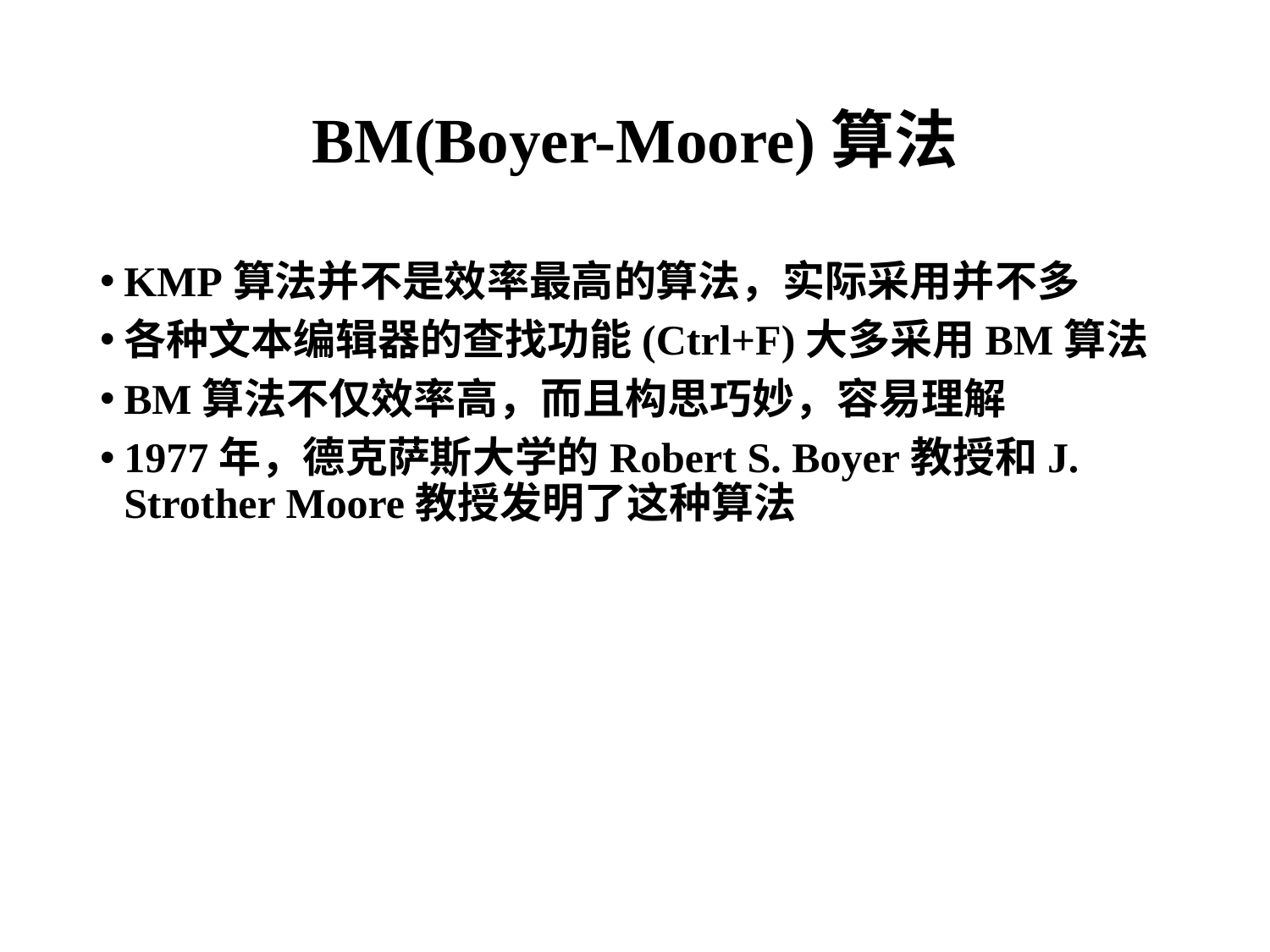

# BM(Boyer-Moore)算法
KMP算法并不是效率最高的算法，实际采用并不多
各种文本编辑器的查找功能(Ctrl+F)大多采用BM算法
BM算法不仅效率高，而且构思巧妙，容易理解
1977年，德克萨斯大学的Robert S. Boyer教授和J. Strother Moore教授发明了这种算法